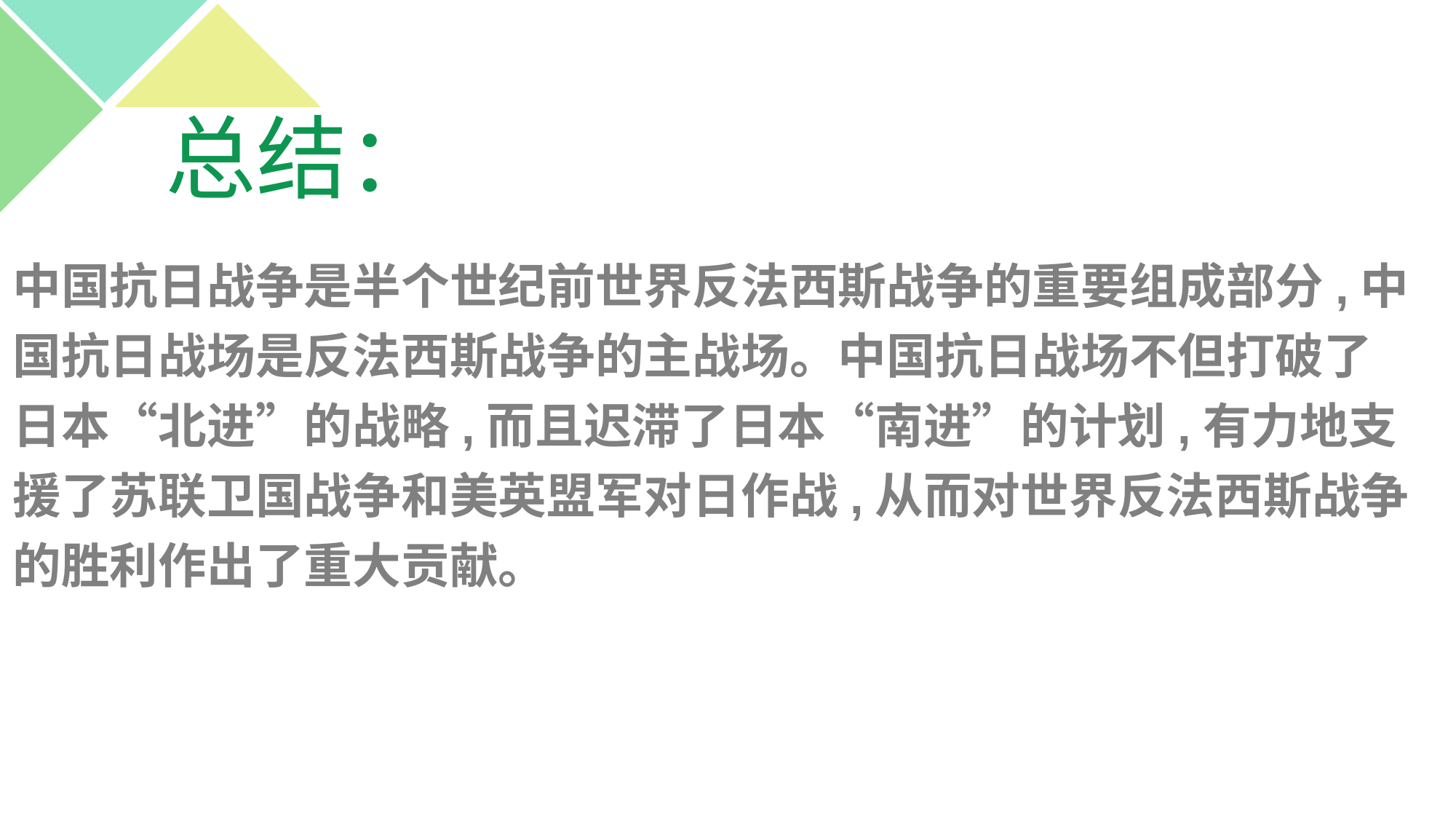

# 总结：
中国抗日战争是半个世纪前世界反法西斯战争的重要组成部分,中国抗日战场是反法西斯战争的主战场。中国抗日战场不但打破了日本“北进”的战略,而且迟滞了日本“南进”的计划,有力地支援了苏联卫国战争和美英盟军对日作战,从而对世界反法西斯战争的胜利作出了重大贡献。